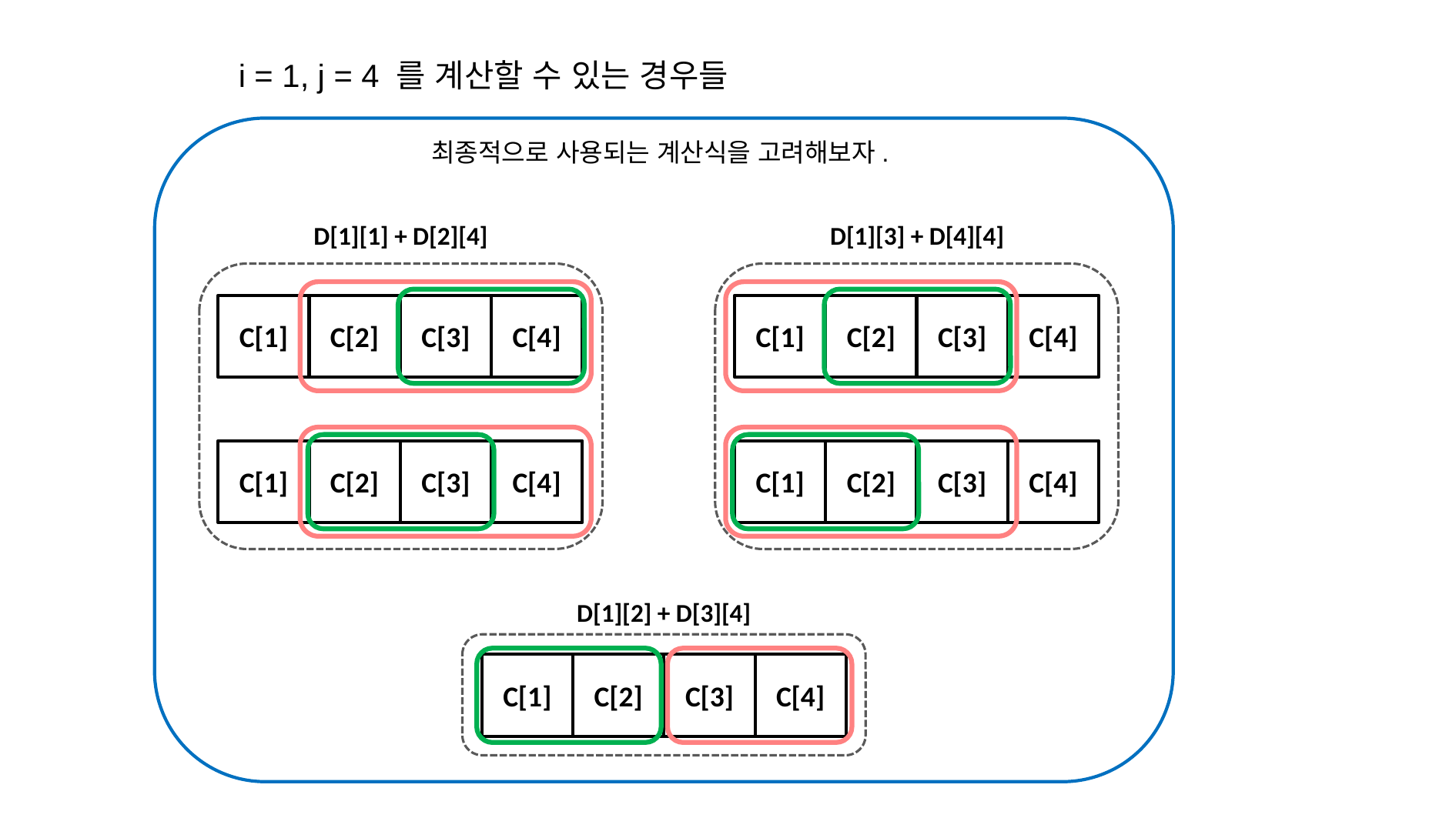

i = 1, j = 4 를 계산할 수 있는 경우들

최종적으로 사용되는 계산식을 고려해보자.
D[1][1] + D[2][4]
D[1][3] + D[4][4]

C[1]
C[2]
C[3]
C[4]
C[1]
C[2]
C[3]
C[4]

C[1]
C[2]
C[3]
C[4]
C[1]
C[2]
C[3]
C[4]
D[1][2] + D[3][4]

C[1]
C[2]
C[3]
C[4]